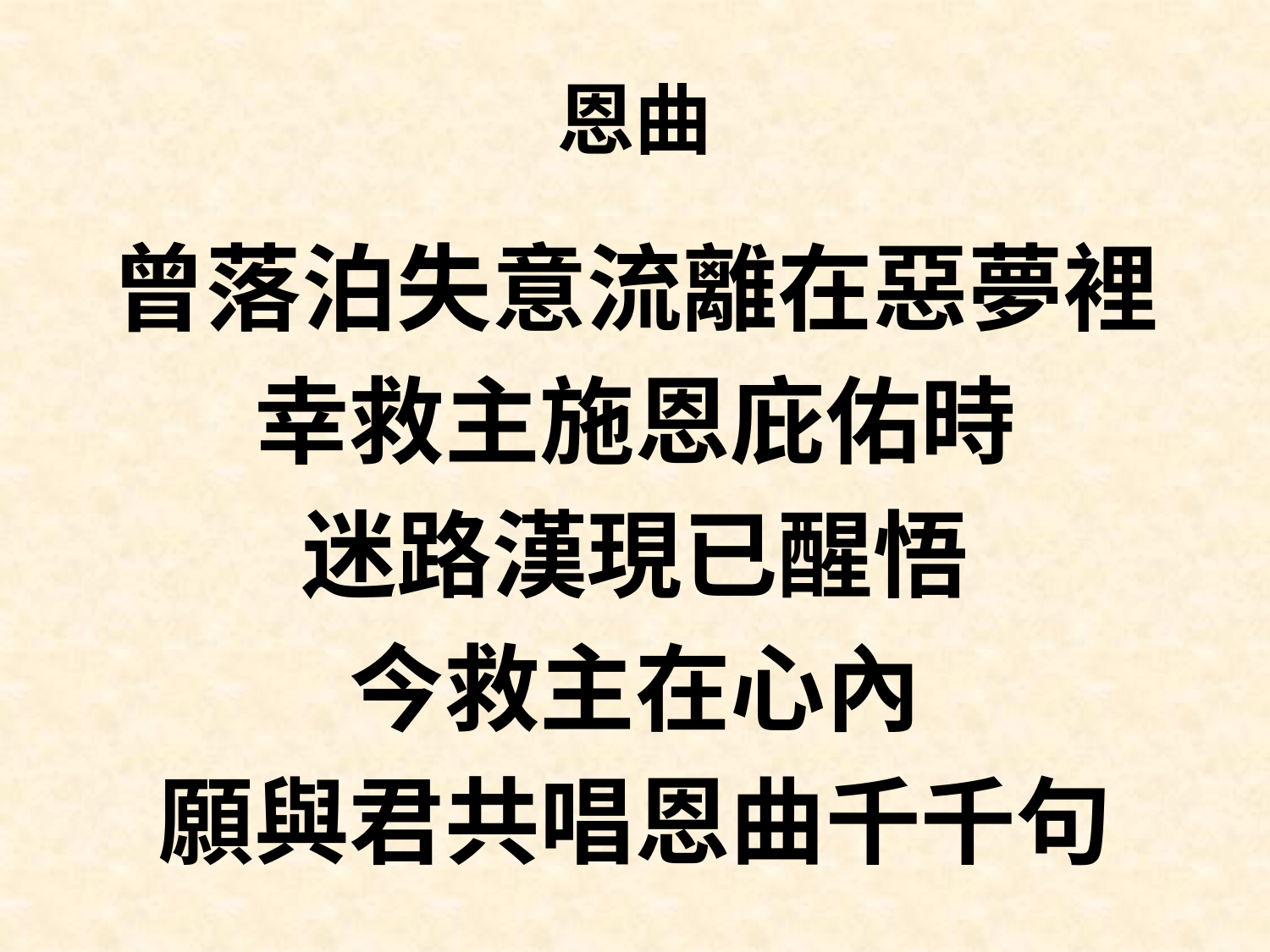

# 恩曲
曾落泊失意流離在惡夢裡
幸救主施恩庇佑時
迷路漢現已醒悟
今救主在心內
願與君共唱恩曲千千句